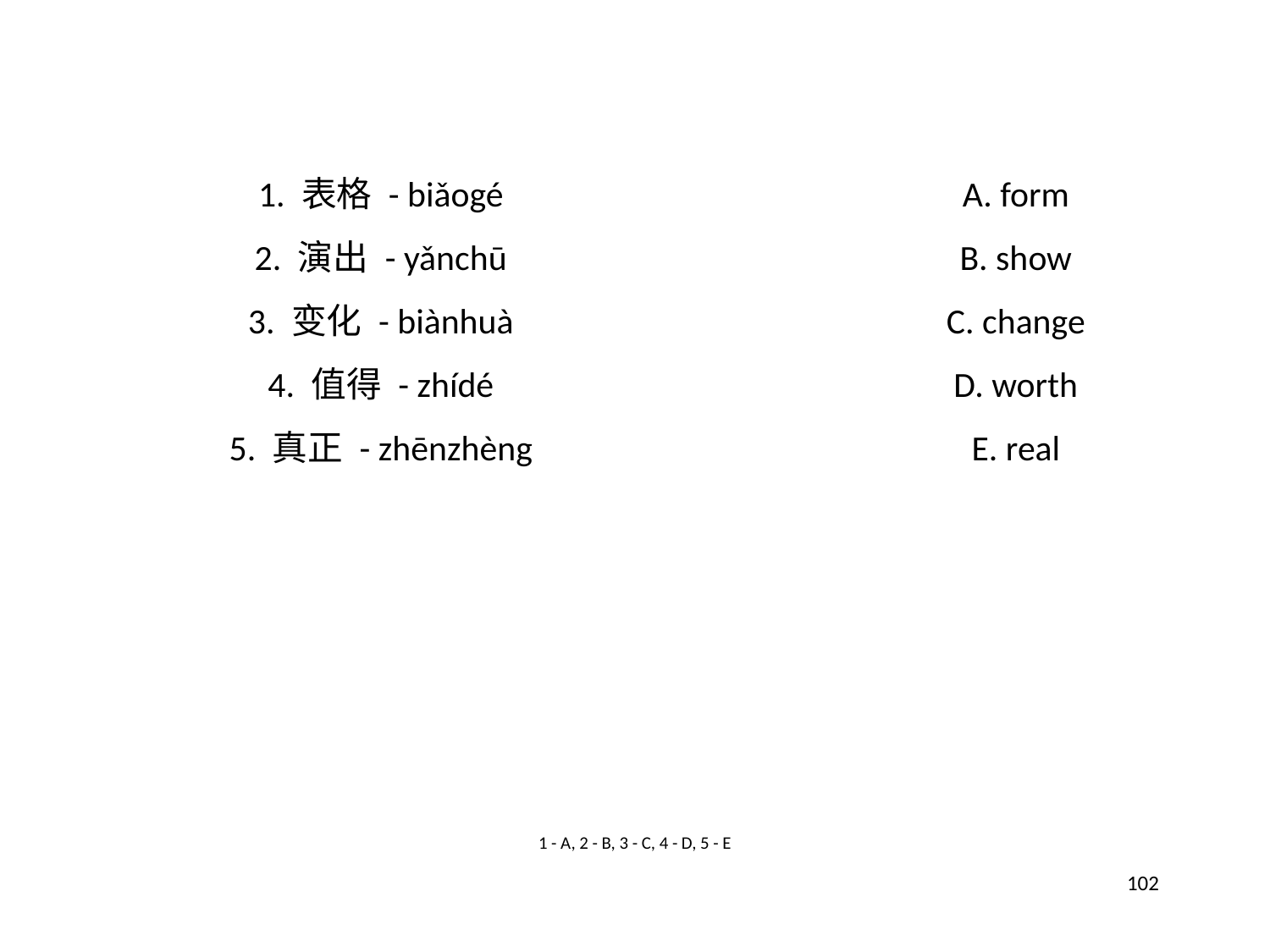

1. 表格 - biǎogé

A. form

2. 演出 - yǎnchū

B. show

3. 变化 - biànhuà

C. change

4. 值得 - zhídé

D. worth

5. 真正 - zhēnzhèng

E. real
1 - A, 2 - B, 3 - C, 4 - D, 5 - E

102